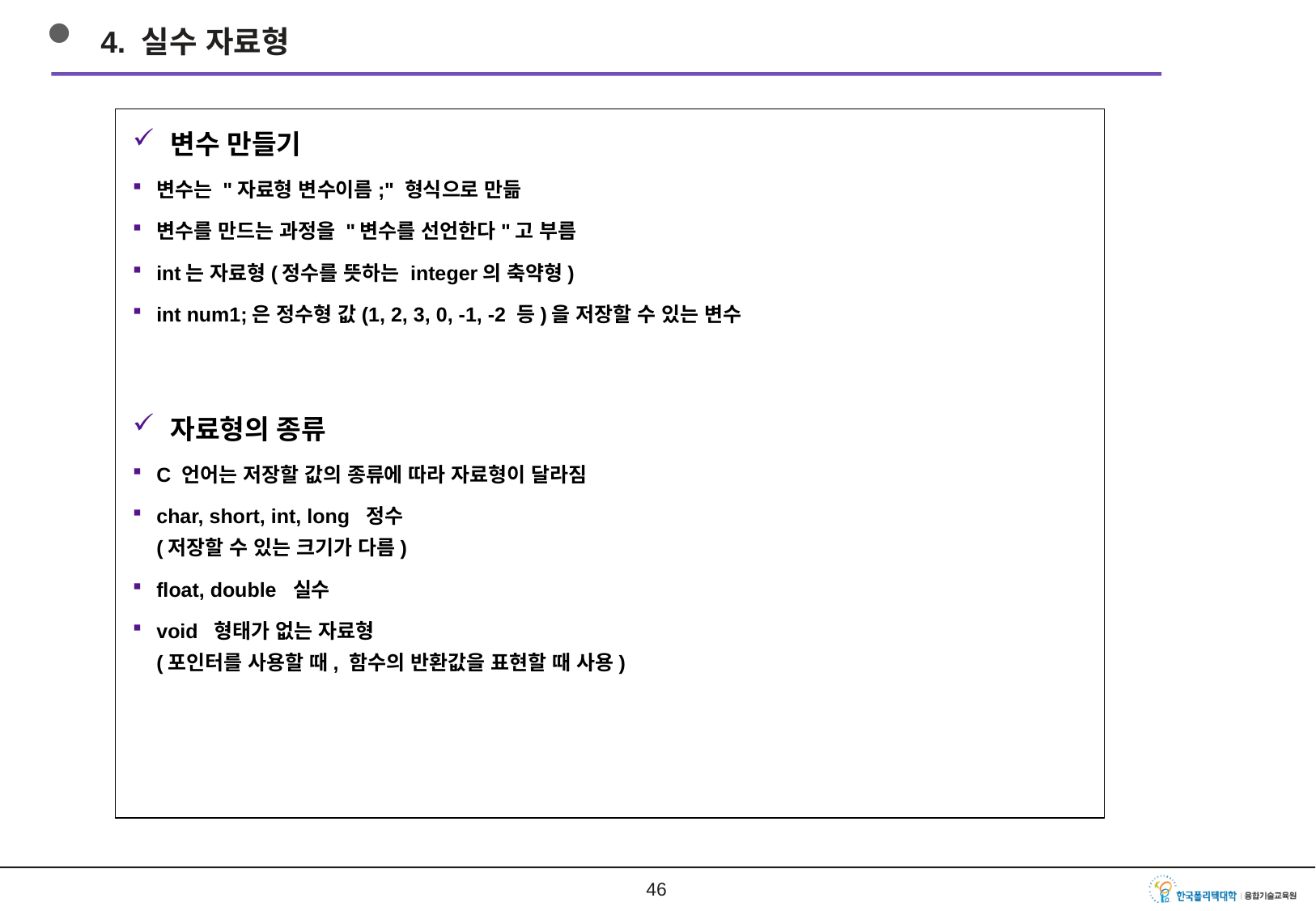

4. 실수 자료형
변수 만들기
변수는 "자료형 변수이름;" 형식으로 만듦
변수를 만드는 과정을 "변수를 선언한다"고 부름
int는 자료형(정수를 뜻하는 integer의 축약형)
int num1;은 정수형 값(1, 2, 3, 0, -1, -2 등)을 저장할 수 있는 변수
자료형의 종류
C 언어는 저장할 값의 종류에 따라 자료형이 달라짐
char, short, int, long  정수
(저장할 수 있는 크기가 다름)
float, double  실수
void  형태가 없는 자료형
(포인터를 사용할 때, 함수의 반환값을 표현할 때 사용)

46